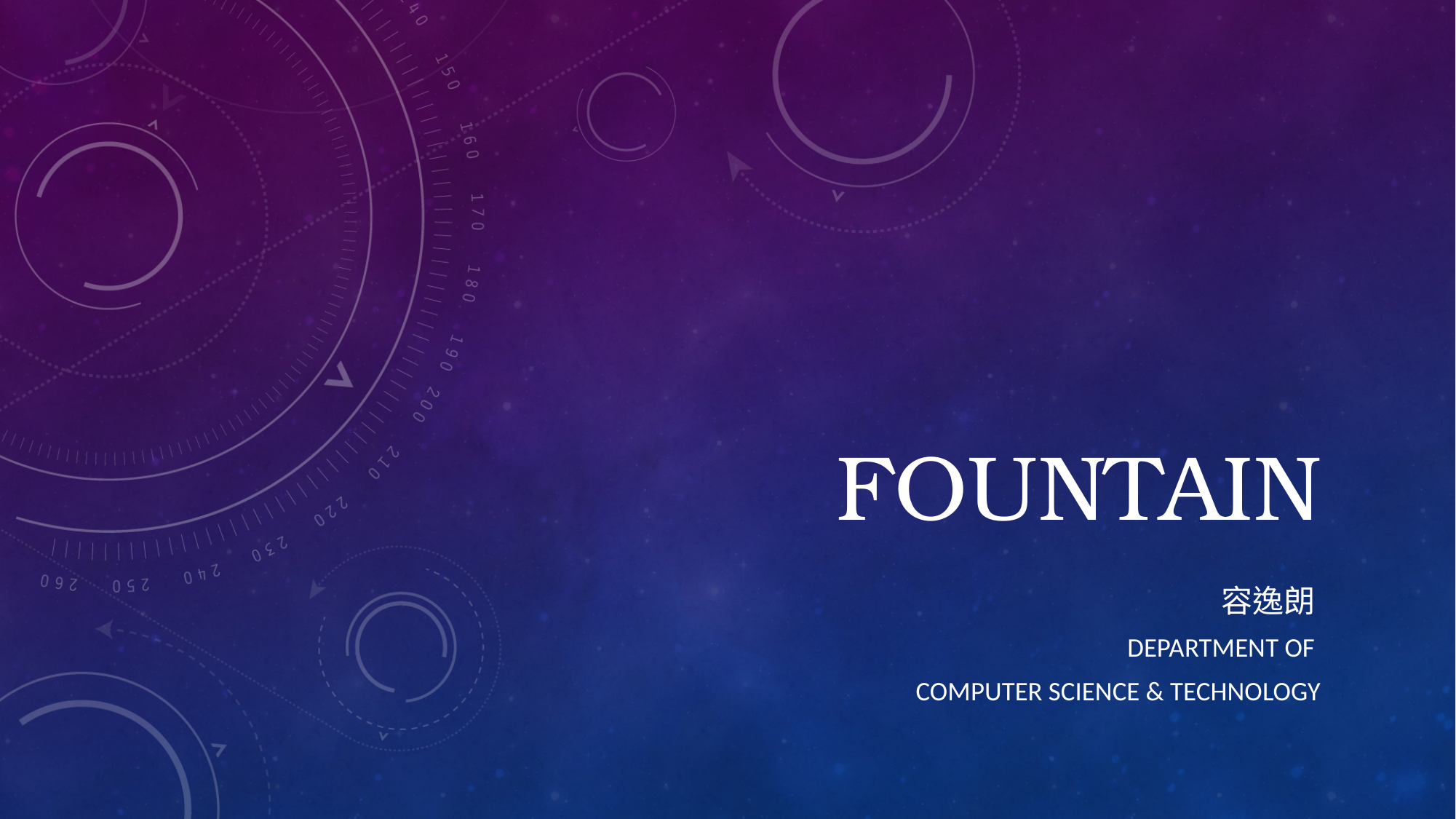

# Fountain
容逸朗
Department of
computer science & technology